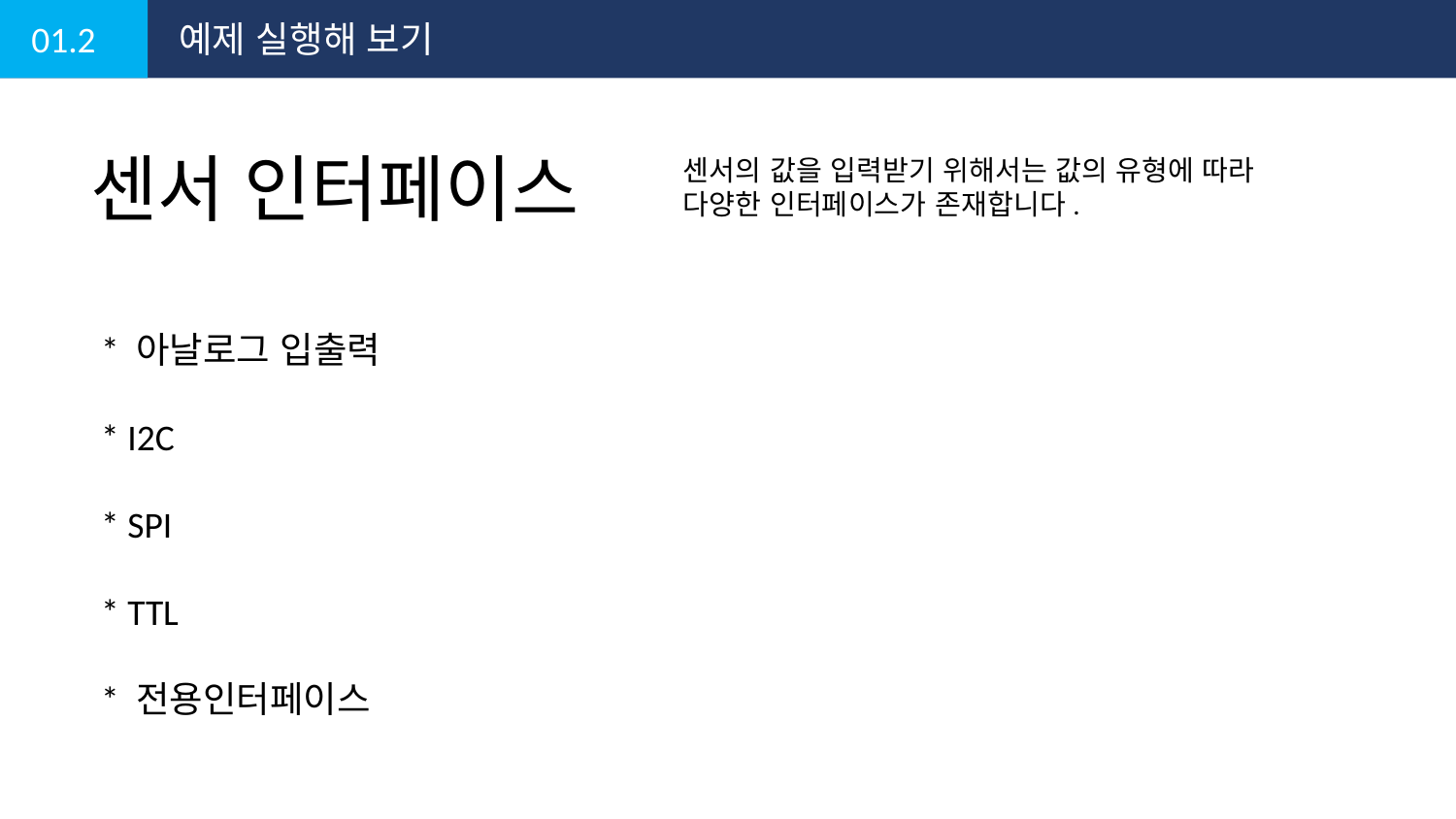

01.2
예제 실행해 보기
센서 인터페이스
센서의 값을 입력받기 위해서는 값의 유형에 따라 다양한 인터페이스가 존재합니다.
* 아날로그 입출력

* I2C

* SPI

* TTL

* 전용인터페이스